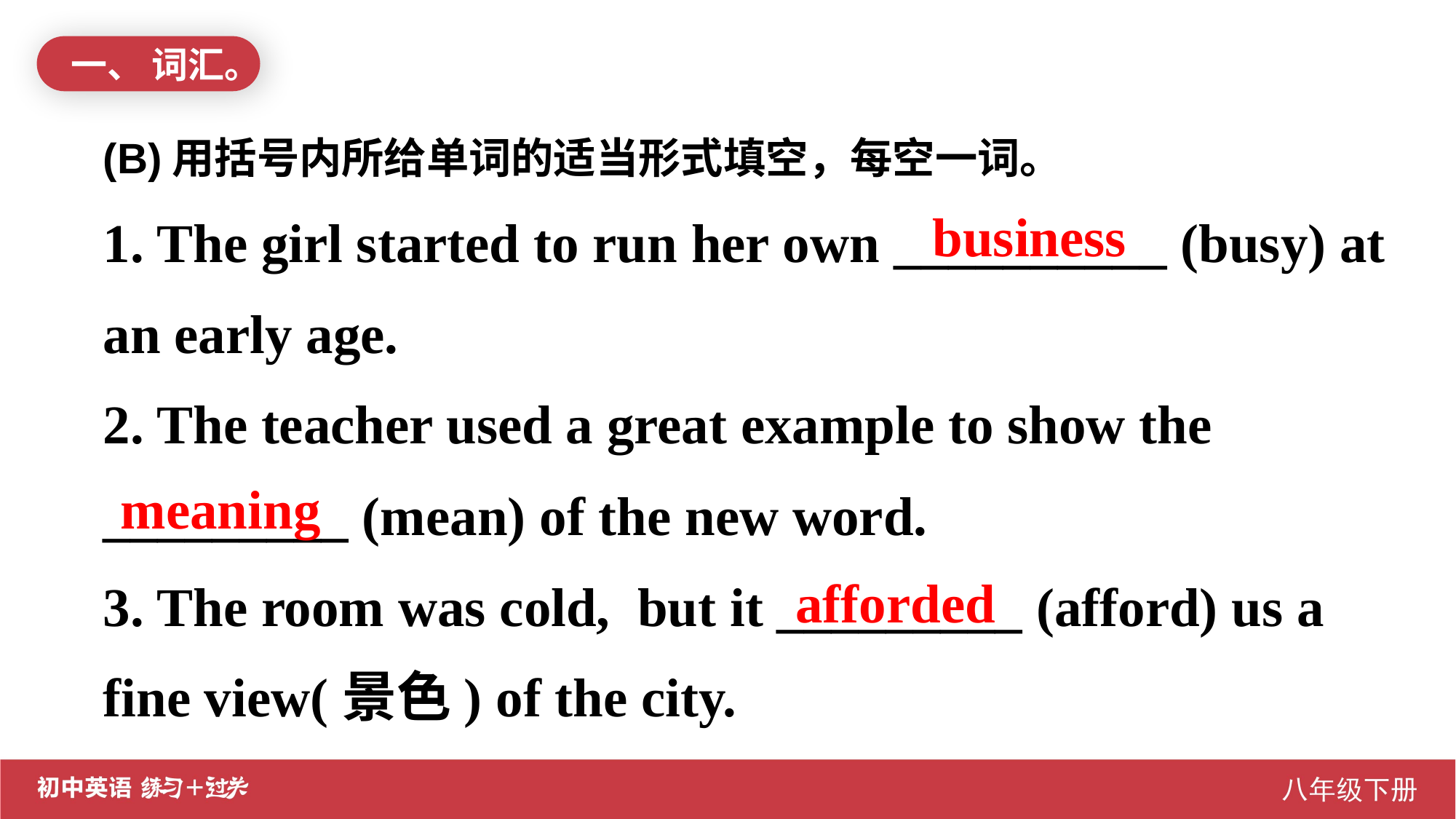

一、 词汇。
(B)用括号内所给单词的适当形式填空，每空一词。
1. The girl started to run her own __________ (busy) at an early age.
2. The teacher used a great example to show the _________ (mean) of the new word.
3. The room was cold,  but it _________ (afford) us a fine view(景色) of the city.
business
meaning
afforded